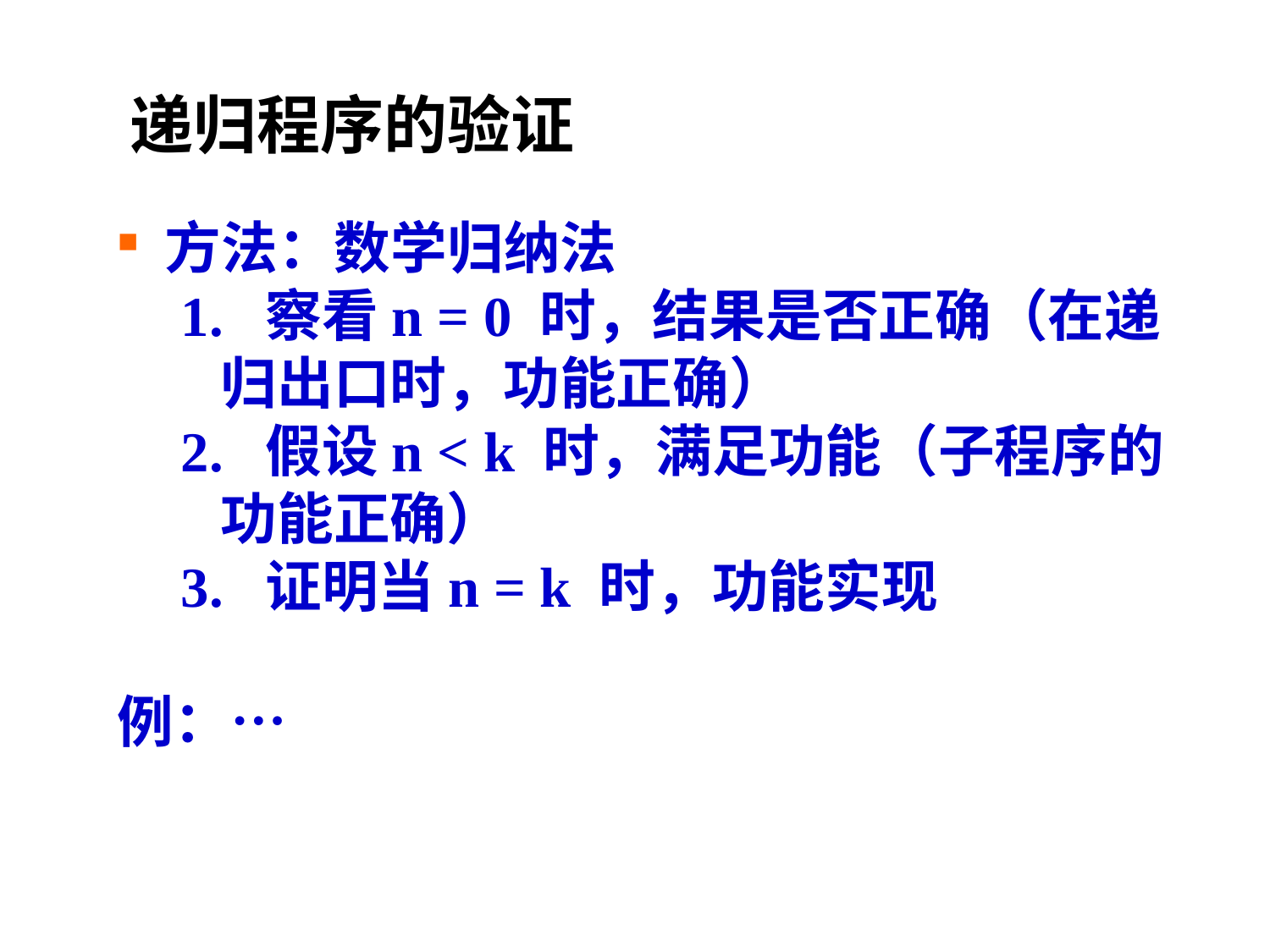

递归程序的验证
方法：数学归纳法
1.  察看n = 0 时，结果是否正确（在递归出口时，功能正确）
2.  假设n < k 时，满足功能（子程序的功能正确）
3.  证明当n = k 时，功能实现

例：…